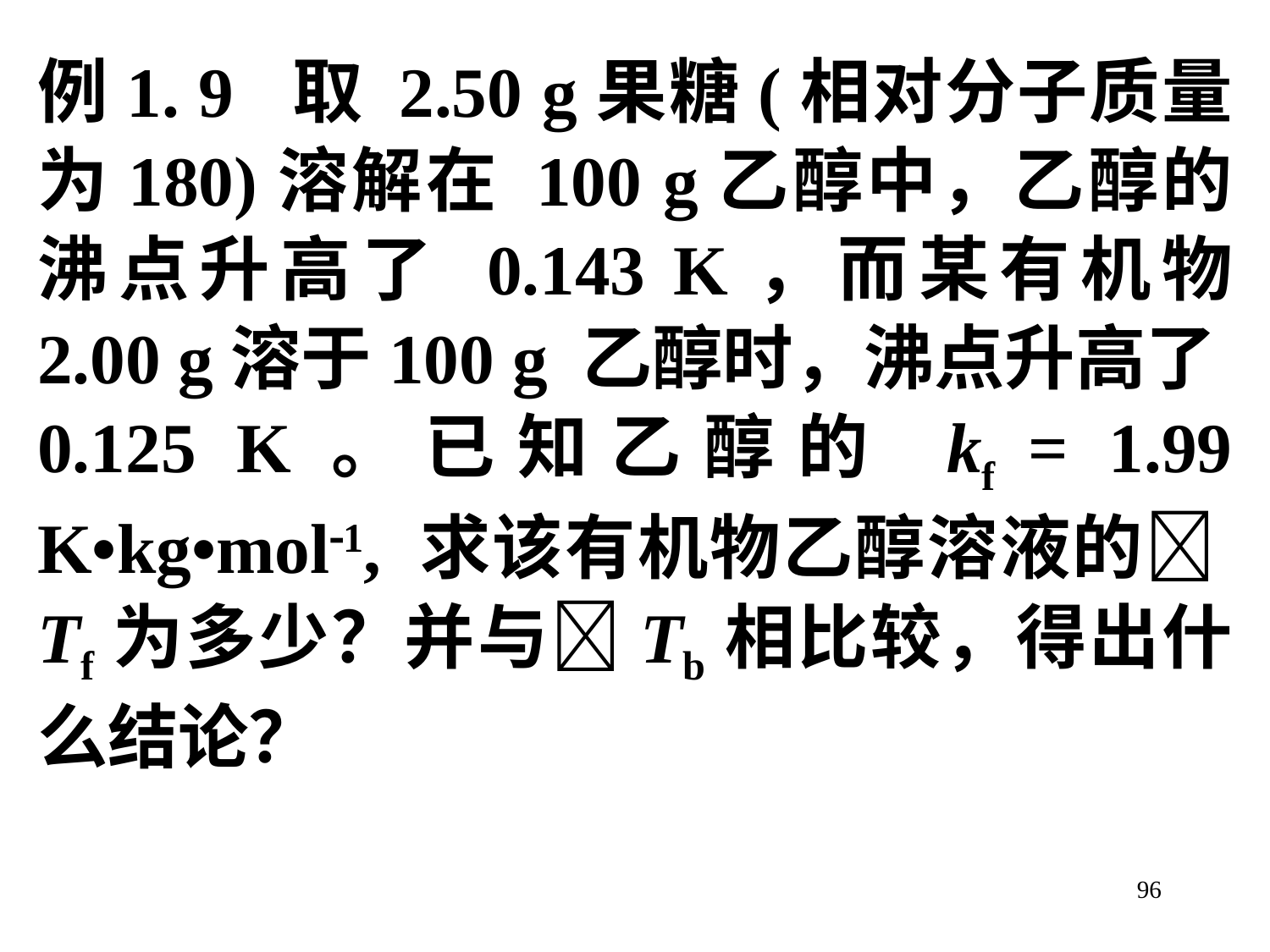

例1. 9  取 2.50 g果糖(相对分子质量为180)溶解在 100 g乙醇中，乙醇的沸点升高了 0.143 K，而某有机物 2.00 g溶于100 g 乙醇时，沸点升高了0.125 K。已知乙醇的 kf = 1.99 K•kg•mol−1, 求该有机物乙醇溶液的ΔTf为多少？并与ΔTb相比较，得出什么结论？
96